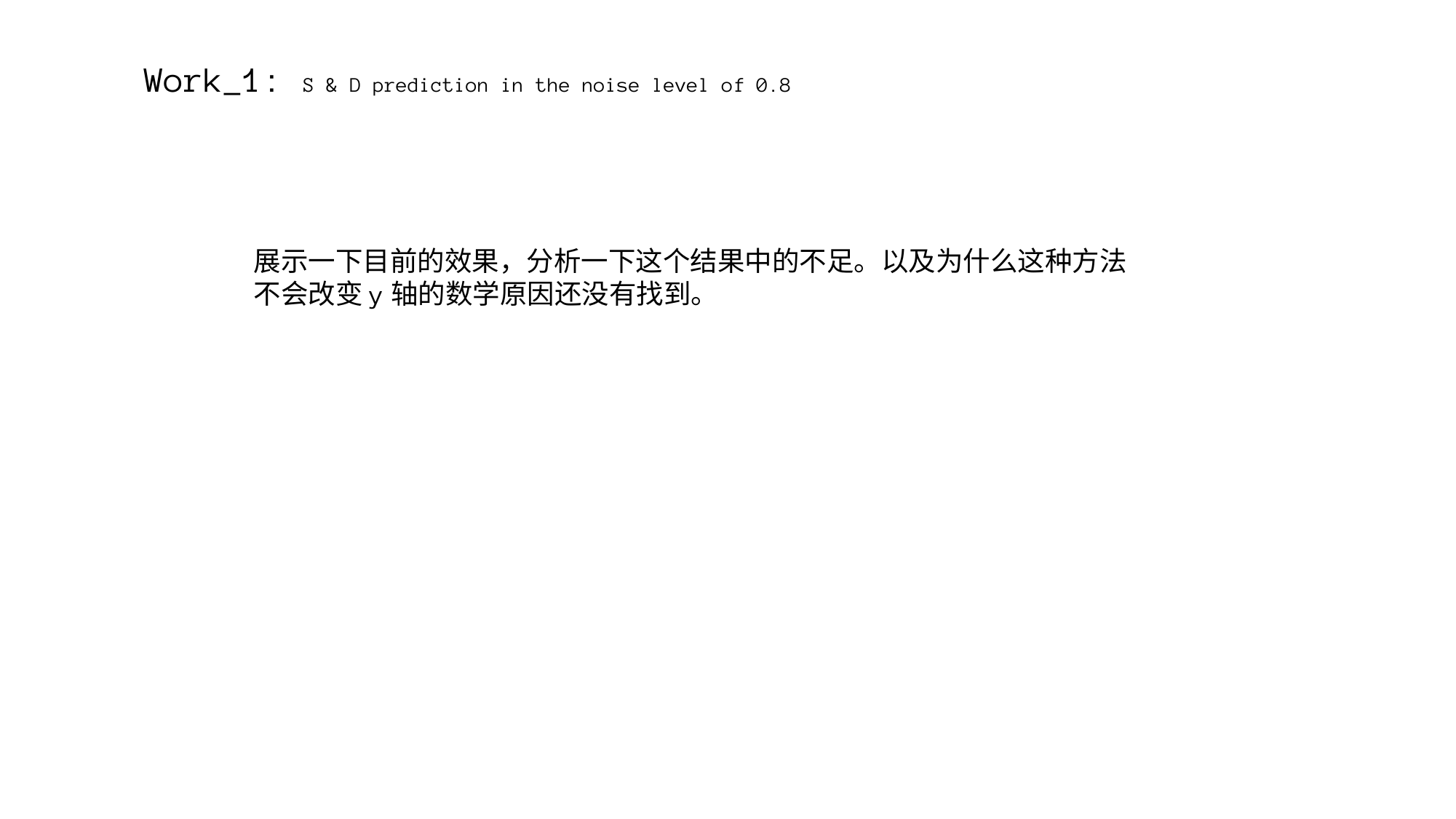

Work_1: S & D prediction in the noise level of 0.8
展示一下目前的效果，分析一下这个结果中的不足。以及为什么这种方法不会改变y轴的数学原因还没有找到。